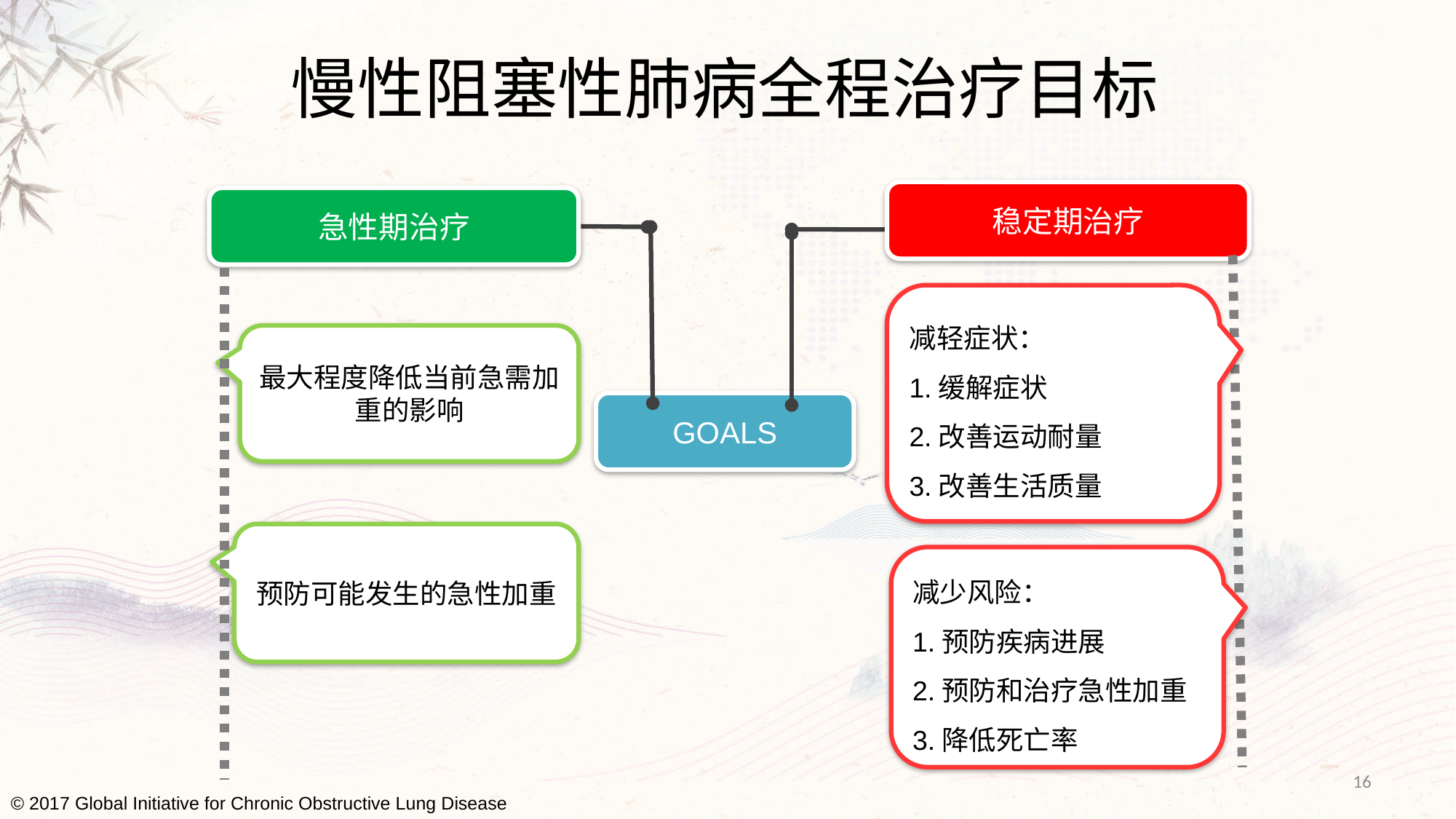

# 慢性阻塞性肺病全程治疗目标
稳定期治疗
急性期治疗
减轻症状：
1.缓解症状
2.改善运动耐量
3.改善生活质量
最大程度降低当前急需加重的影响
GOALS
预防可能发生的急性加重
减少风险：
1.预防疾病进展
2.预防和治疗急性加重
3.降低死亡率
16
© 2017 Global Initiative for Chronic Obstructive Lung Disease